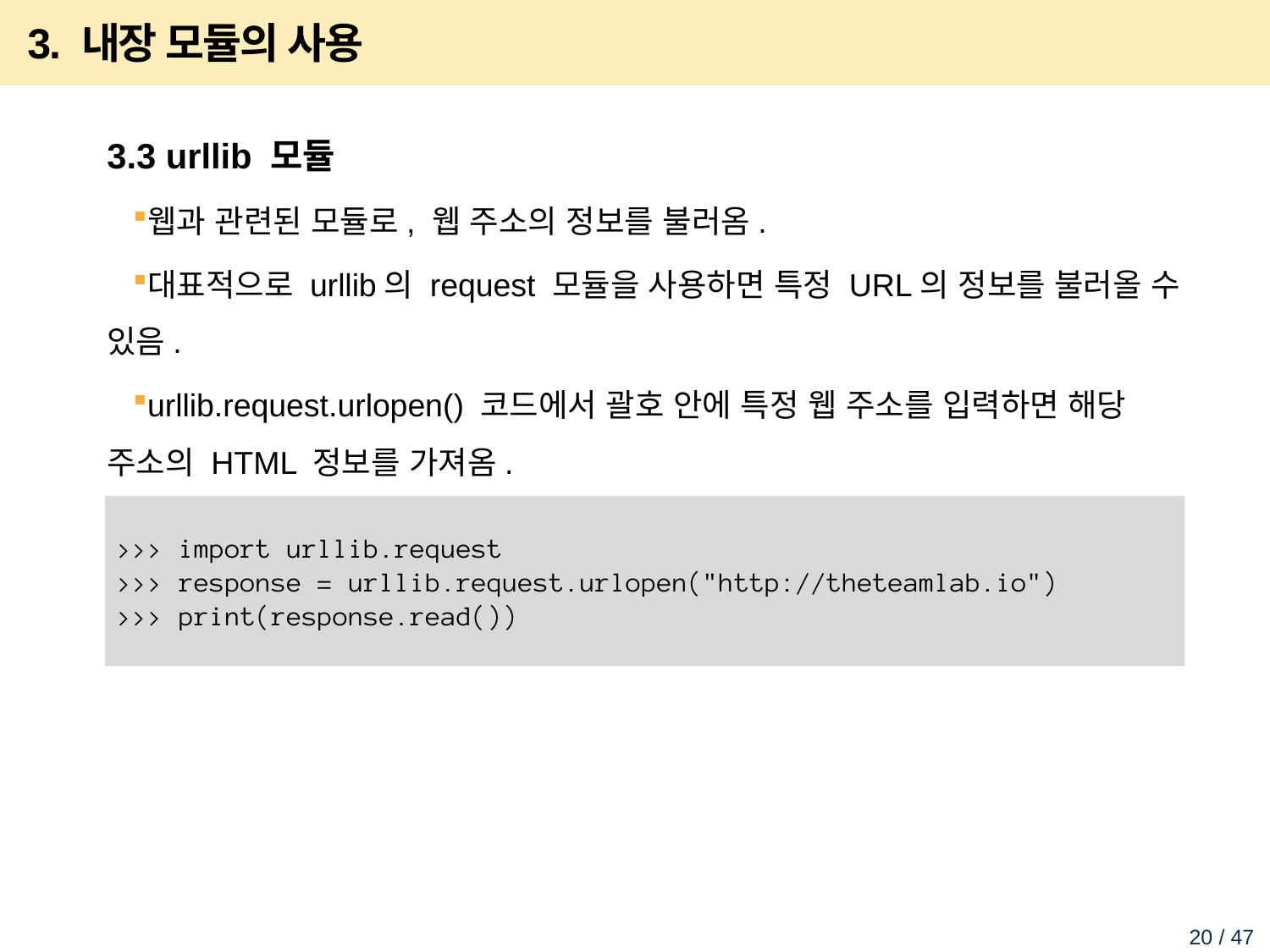

# 3. 내장 모듈의 사용
3.3 urllib 모듈
웹과 관련된 모듈로, 웹 주소의 정보를 불러옴.
대표적으로 urllib의 request 모듈을 사용하면 특정 URL의 정보를 불러올 수 있음.
urllib.request.urlopen() 코드에서 괄호 안에 특정 웹 주소를 입력하면 해당 주소의 HTML 정보를 가져옴.
>>> import urllib.request
>>> response = urllib.request.urlopen("http://theteamlab.io")
>>> print(response.read())